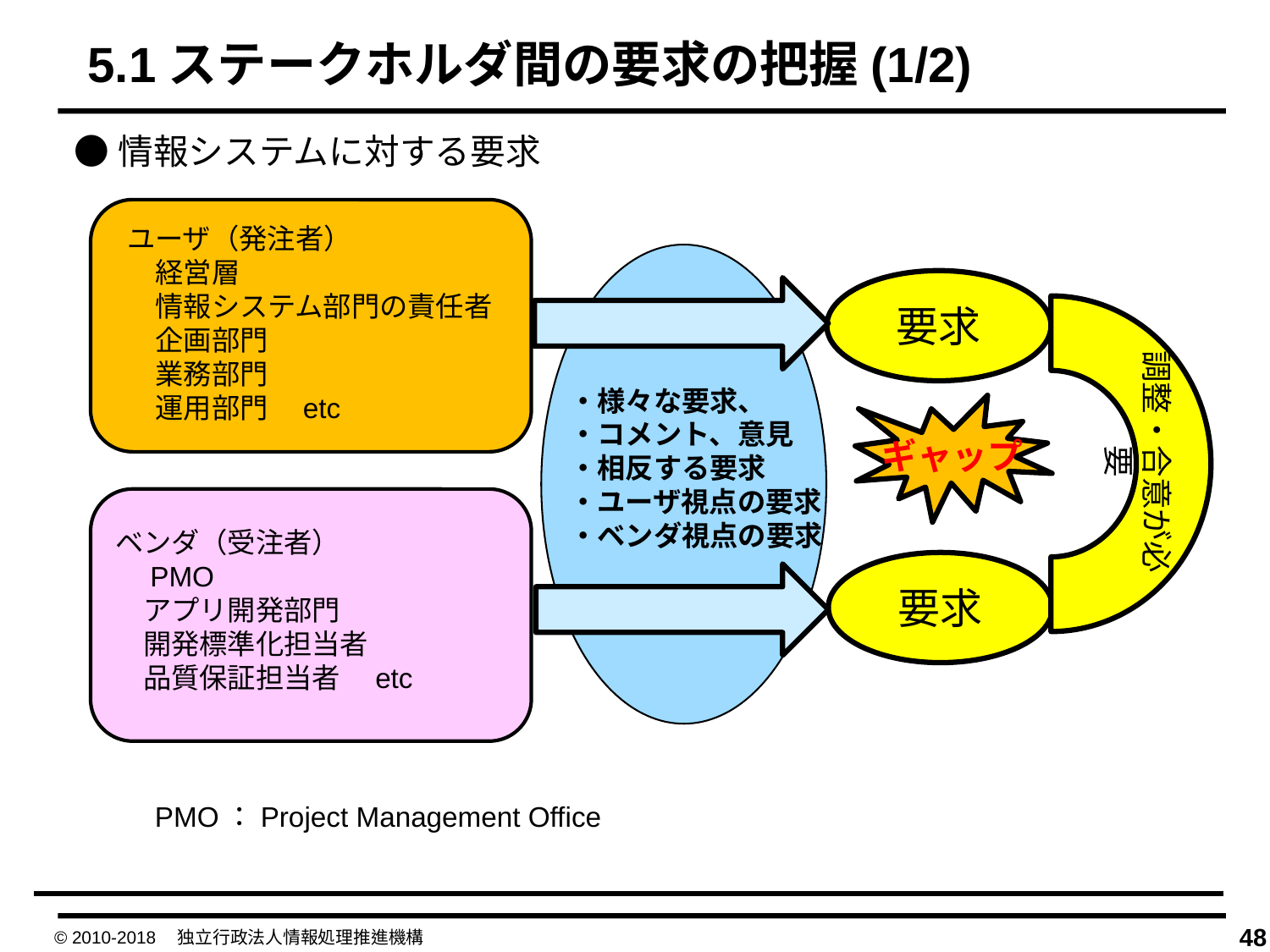

5.1ステークホルダ間の要求の把握(1/2)
●情報システムに対する要求

ユーザ（発注者）
　経営層
　情報システム部門の責任者
　企画部門
　業務部門
　運用部門　etc

要求

調整・合意が必要
・様々な要求、
・コメント、意見
・相反する要求
・ユーザ視点の要求
・ベンダ視点の要求
ギャップ

ベンダ（受注者）
　PMO
　アプリ開発部門
　開発標準化担当者
　品質保証担当者　etc
要求

PMO：Project Management Office
© 2010-2018　独立行政法人情報処理推進機構